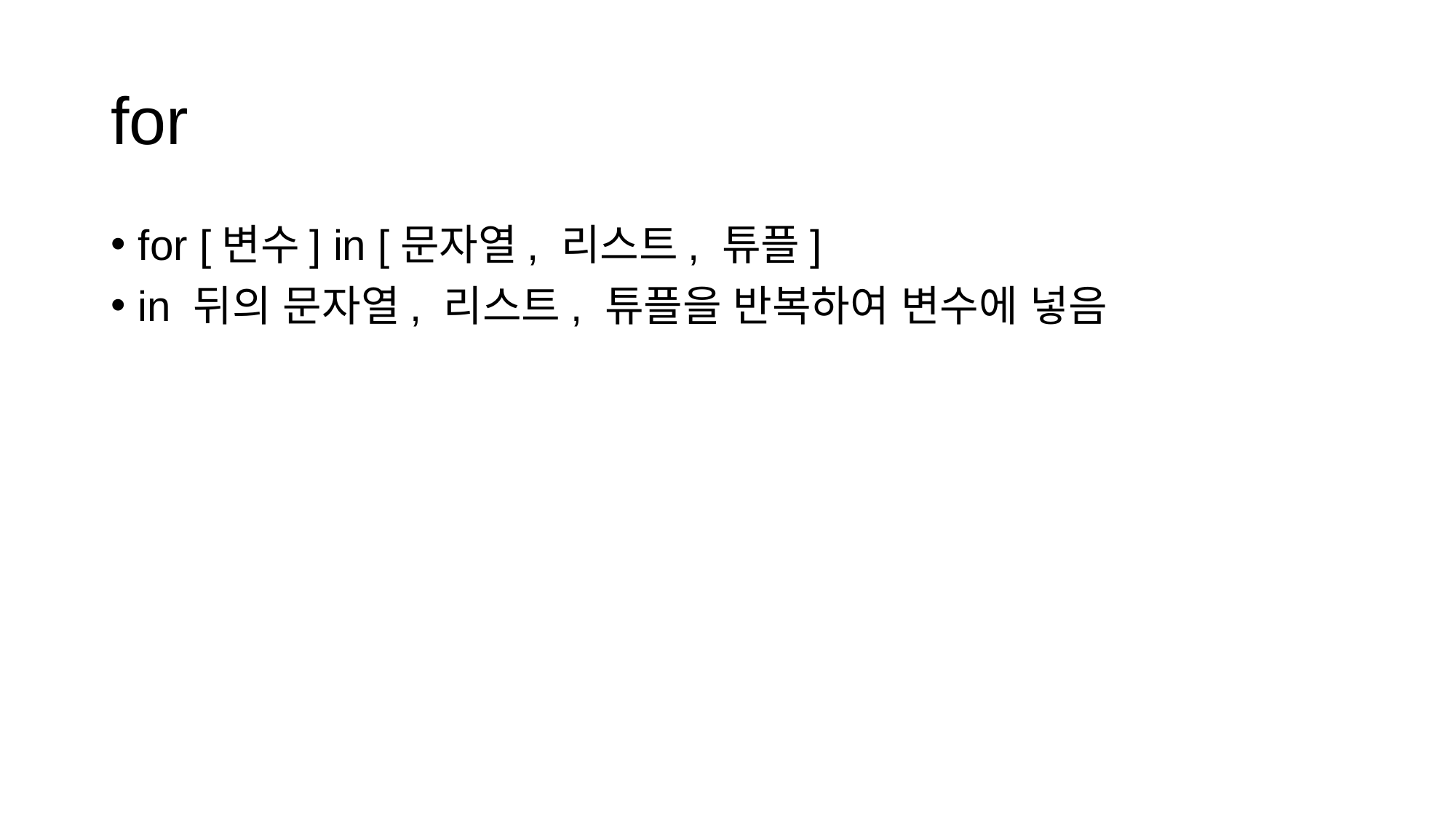

# for
for [변수] in [문자열, 리스트, 튜플]
in 뒤의 문자열, 리스트, 튜플을 반복하여 변수에 넣음